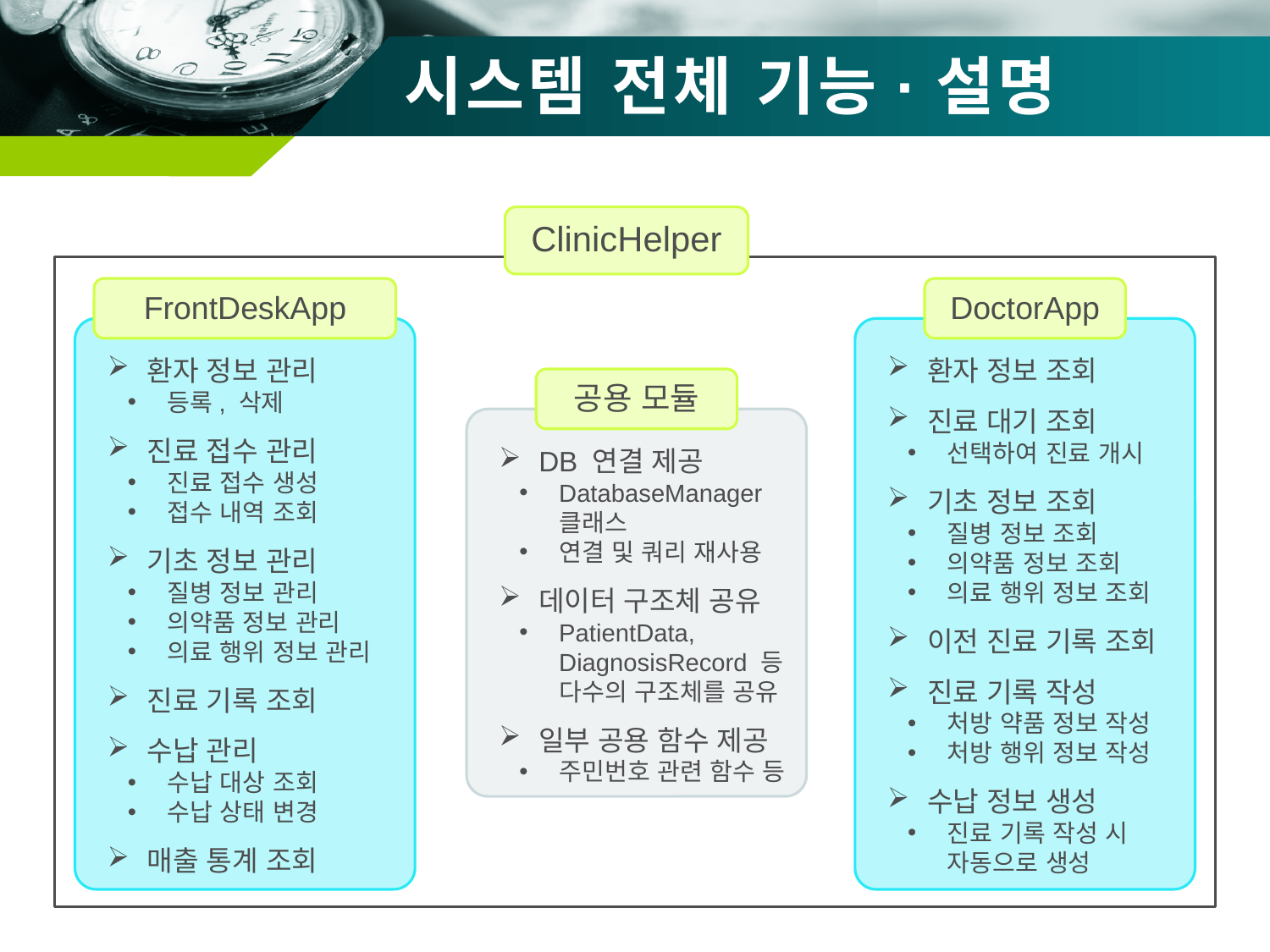

# 시스템 전체 기능·설명
ClinicHelper

FrontDeskApp

환자 정보 관리
등록, 삭제

진료 접수 관리
진료 접수 생성
접수 내역 조회

기초 정보 관리
질병 정보 관리
의약품 정보 관리
의료 행위 정보 관리

진료 기록 조회

수납 관리
수납 대상 조회
수납 상태 변경

매출 통계 조회
DoctorApp

환자 정보 조회

진료 대기 조회
선택하여 진료 개시

기초 정보 조회
질병 정보 조회
의약품 정보 조회
의료 행위 정보 조회

이전 진료 기록 조회

진료 기록 작성
처방 약품 정보 작성
처방 행위 정보 작성

수납 정보 생성
진료 기록 작성 시 자동으로 생성
공용 모듈

DB 연결 제공
DatabaseManager 클래스
연결 및 쿼리 재사용

데이터 구조체 공유
PatientData, DiagnosisRecord 등 다수의 구조체를 공유

일부 공용 함수 제공
주민번호 관련 함수 등